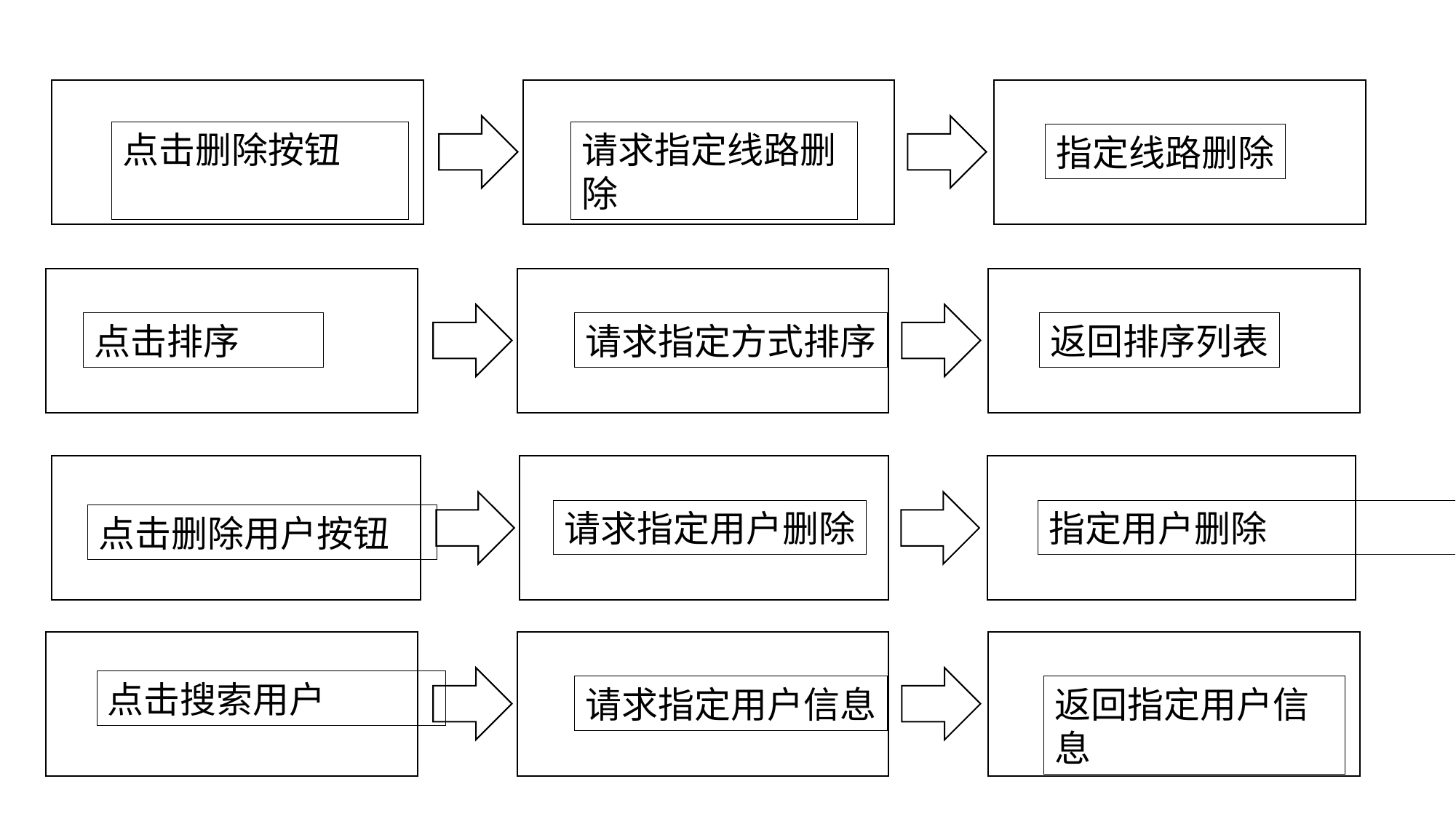

点击删除按钮
请求指定线路删除
指定线路删除

点击排序
请求指定方式排序
返回排序列表

请求指定用户删除
指定用户删除
点击删除用户按钮

点击搜索用户
返回指定用户信息
请求指定用户信息